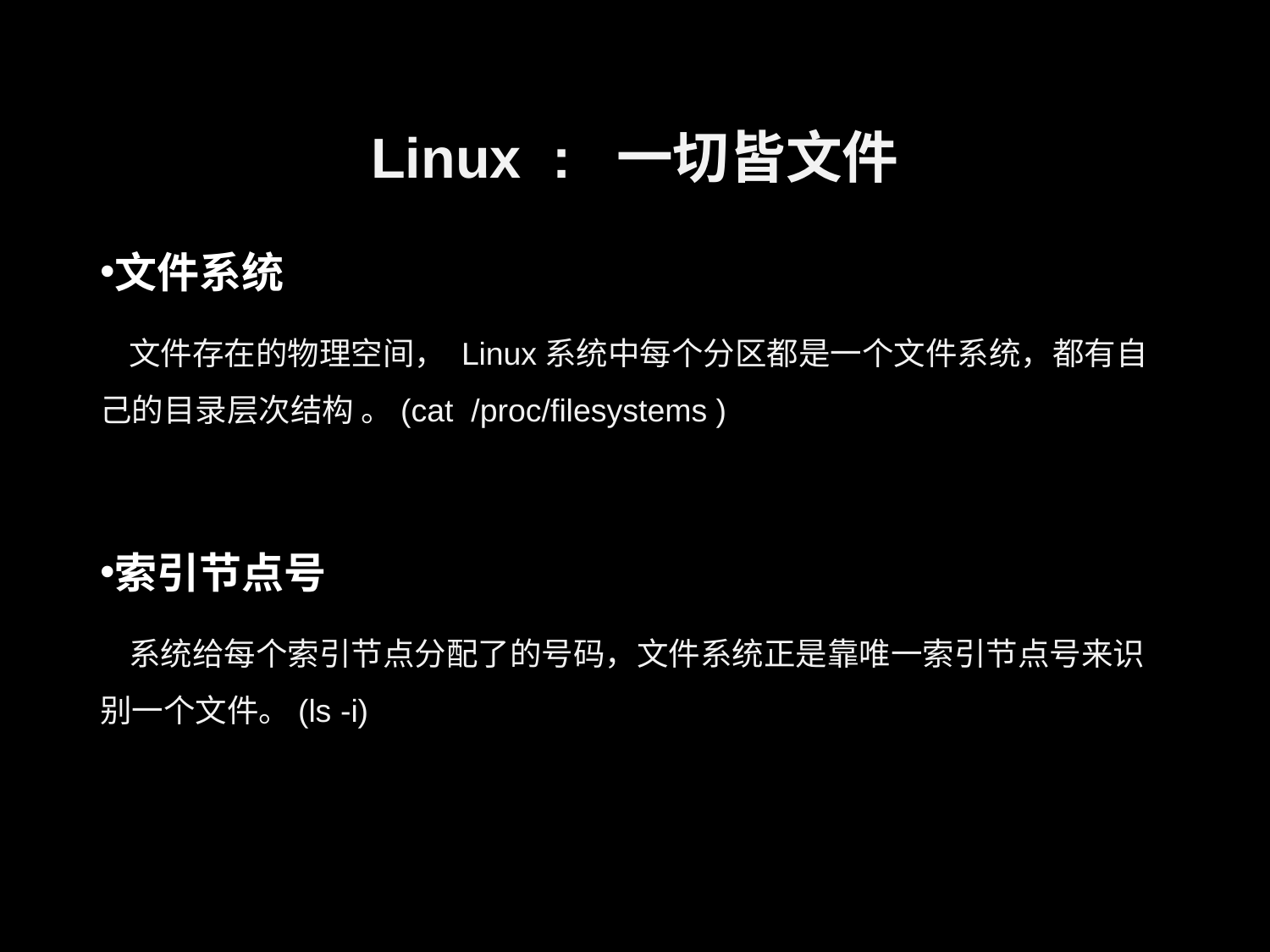

# Linux  :  一切皆文件
文件系统
   文件存在的物理空间， Linux系统中每个分区都是一个文件系统，都有自己的目录层次结构 。(cat  /proc/filesystems )

索引节点号
   系统给每个索引节点分配了的号码，文件系统正是靠唯一索引节点号来识别一个文件。(ls -i)